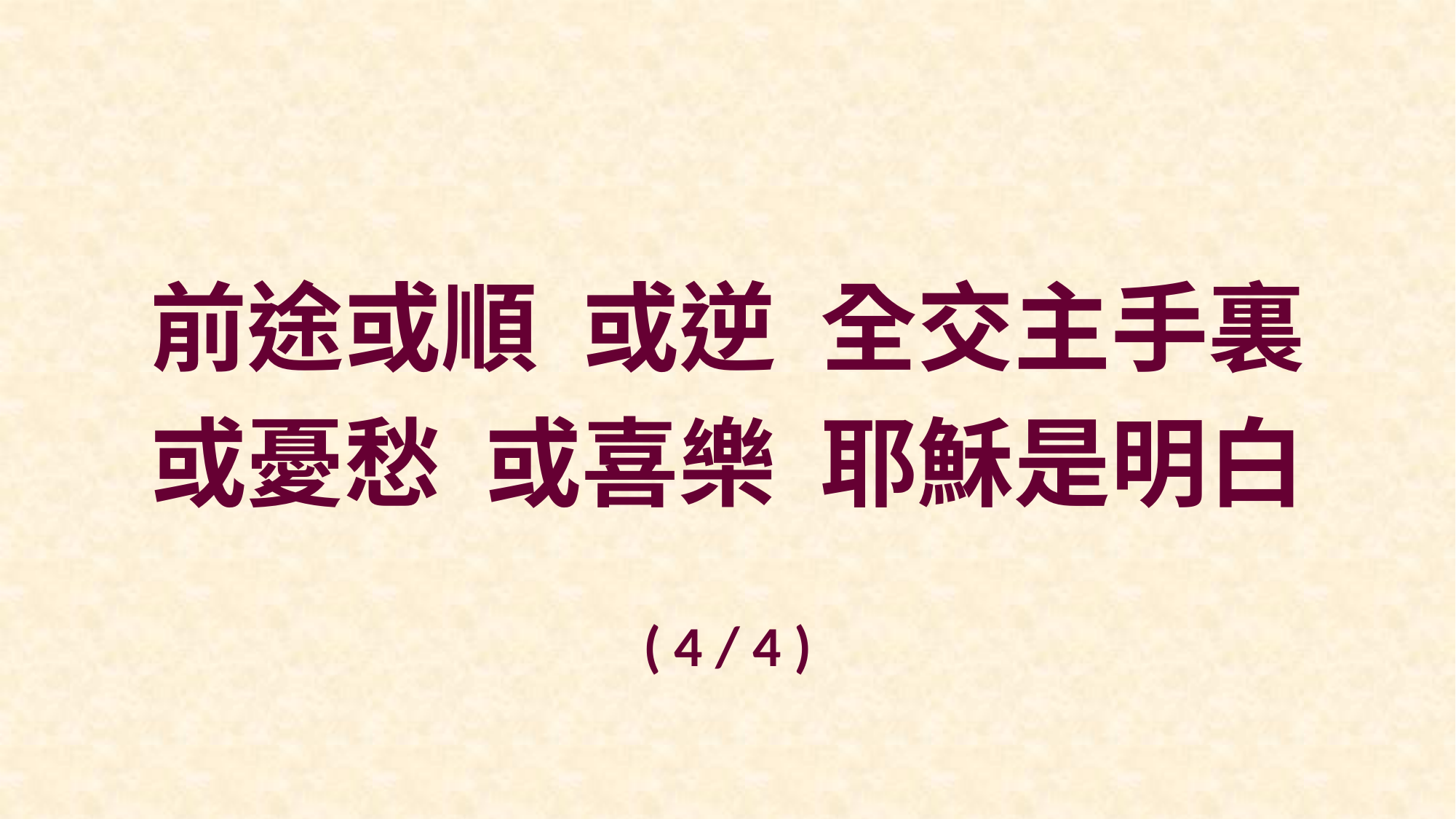

前途或順  或逆  全交主手裏
或憂愁  或喜樂  耶穌是明白
( 4 / 4 )